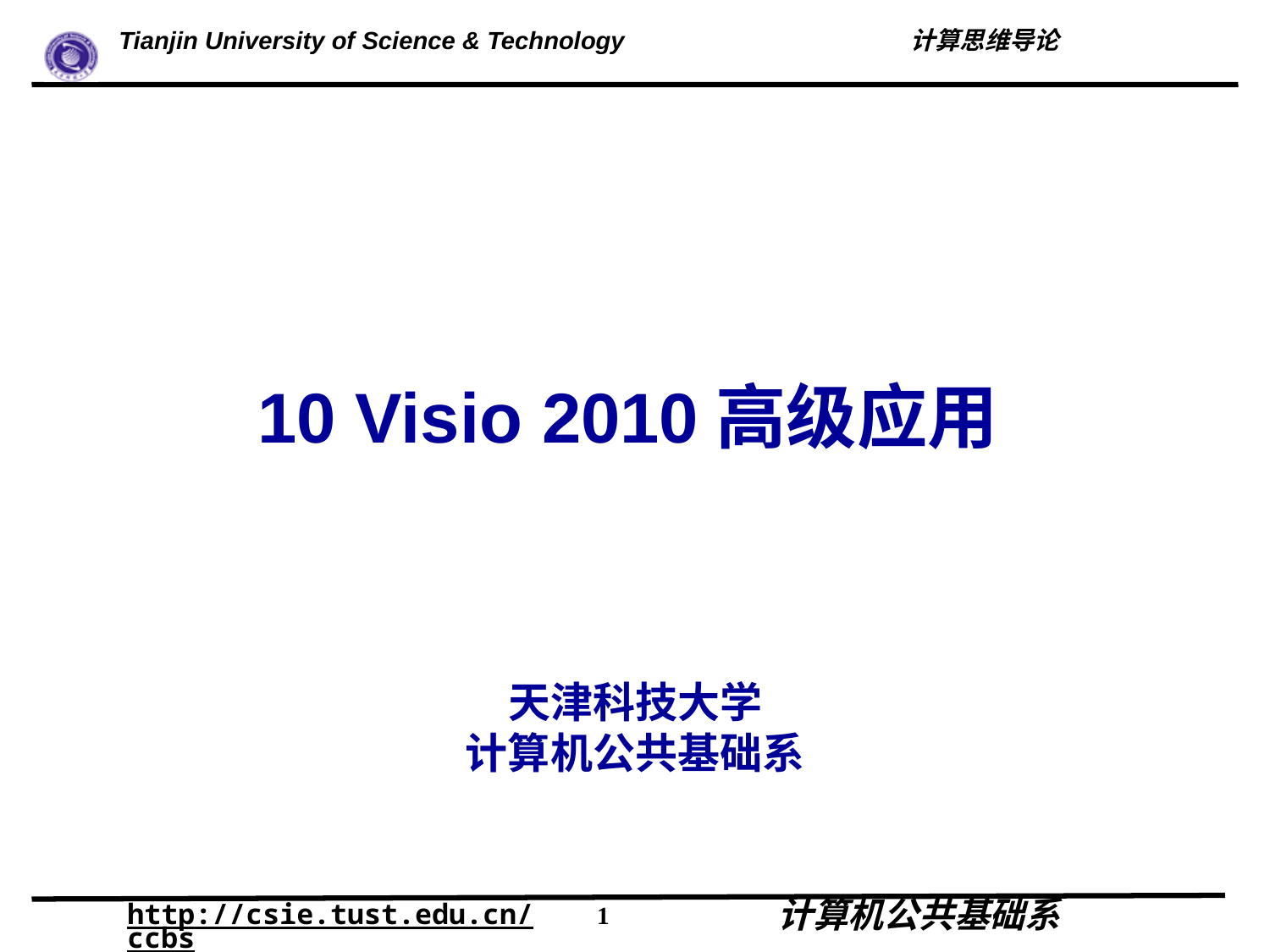

# 10 Visio 2010高级应用
天津科技大学
计算机公共基础系
1